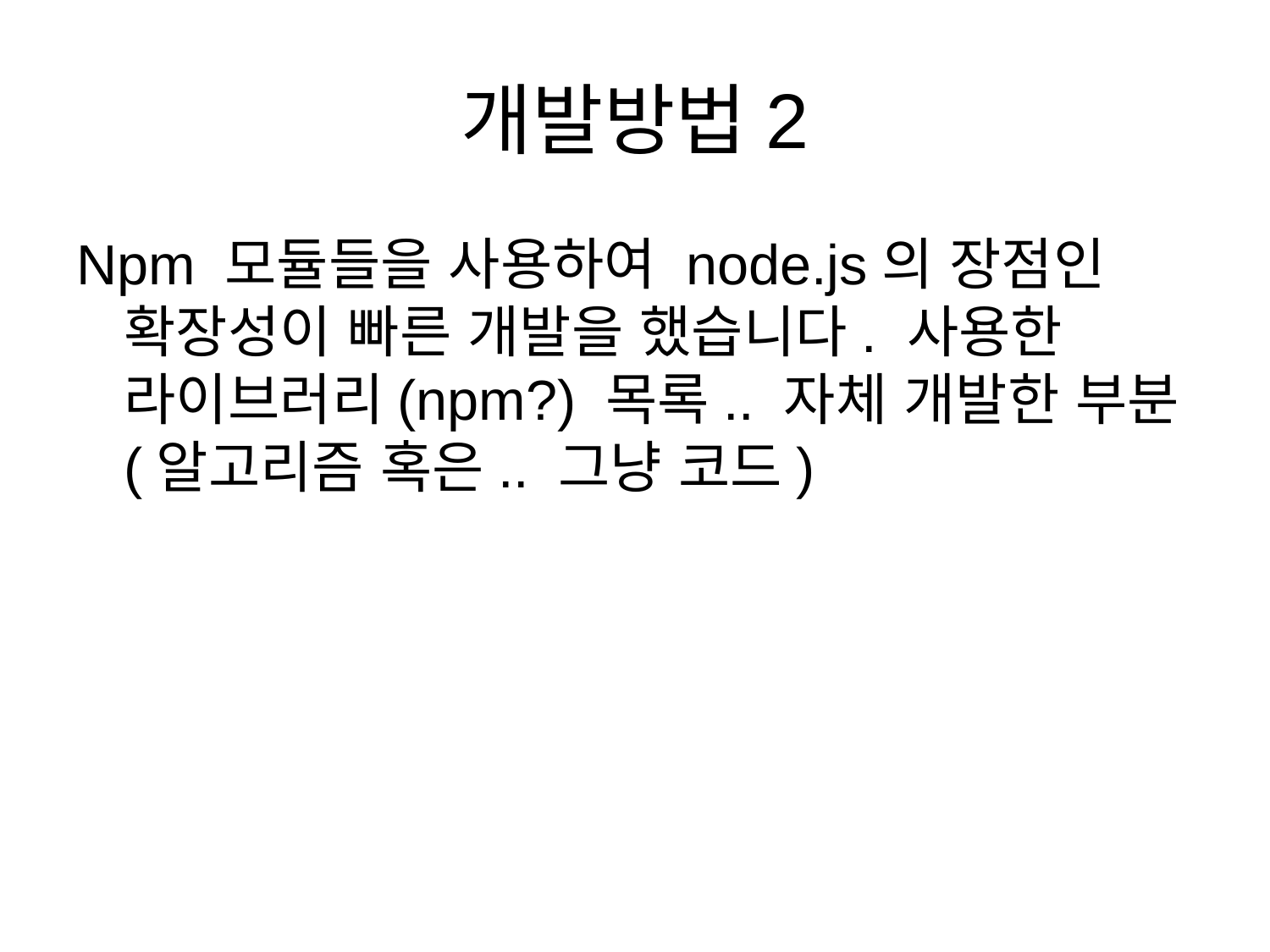

# 개발방법2
Npm 모듈들을 사용하여 node.js의 장점인 확장성이 빠른 개발을 했습니다. 사용한 라이브러리(npm?) 목록.. 자체 개발한 부분(알고리즘 혹은.. 그냥 코드)